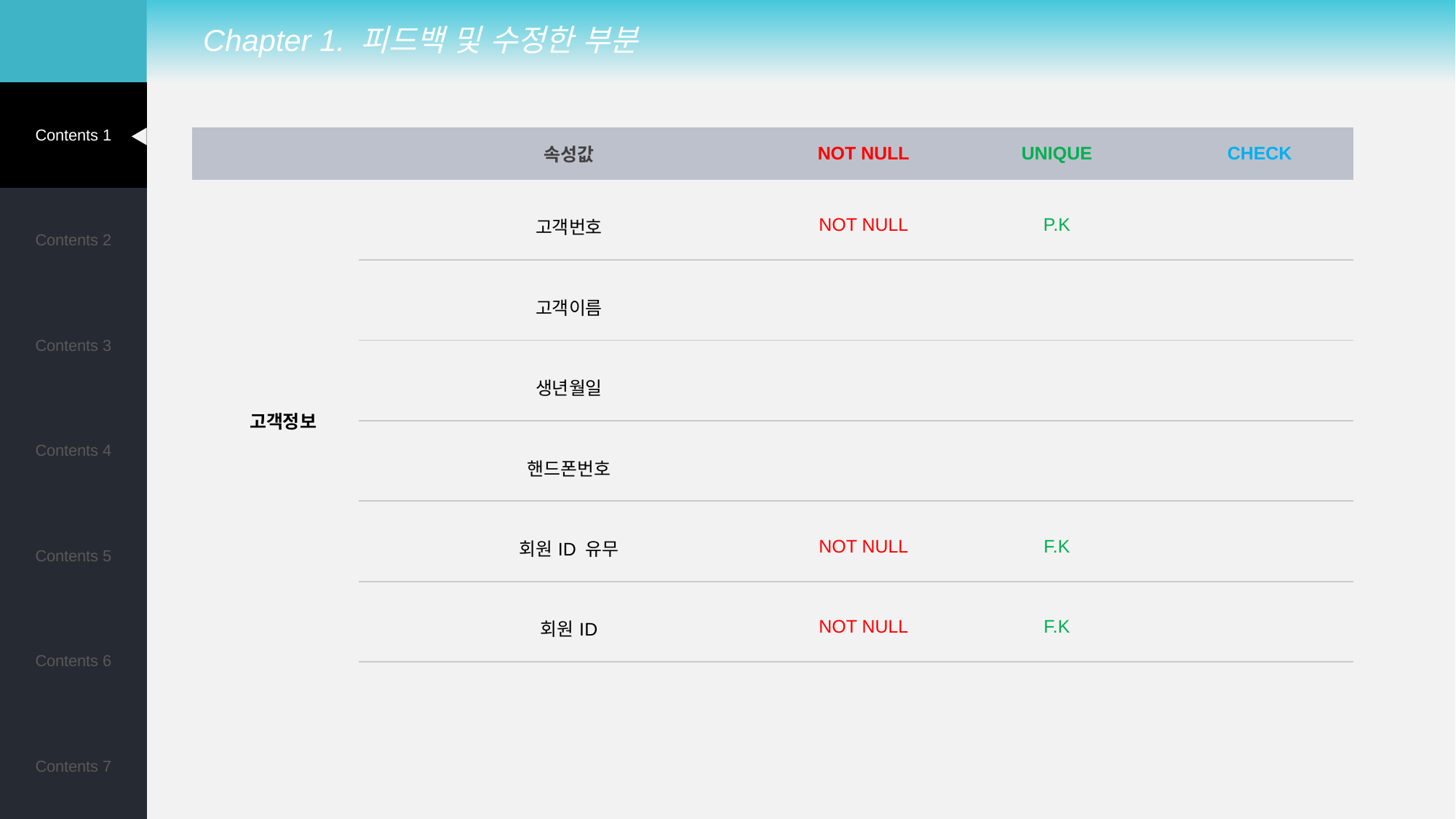

Chapter 1. 피드백 및 수정한 부분
| Contents 1 |
| --- |
| Contents 2 |
| Contents 3 |
| Contents 4 |
| Contents 5 |
| Contents 6 |
| Contents 7 |
|  | 속성값 | NOT NULL | UNIQUE | CHECK |
| --- | --- | --- | --- | --- |
| 고객정보 | 고객번호 | NOT NULL | P.K |  |
|  | 고객이름 |  |  |  |
|  | 생년월일 |  |  |  |
|  | 핸드폰번호 |  |  |  |
|  | 회원ID 유무 | NOT NULL | F.K |  |
|  | 회원ID | NOT NULL | F.K |  |